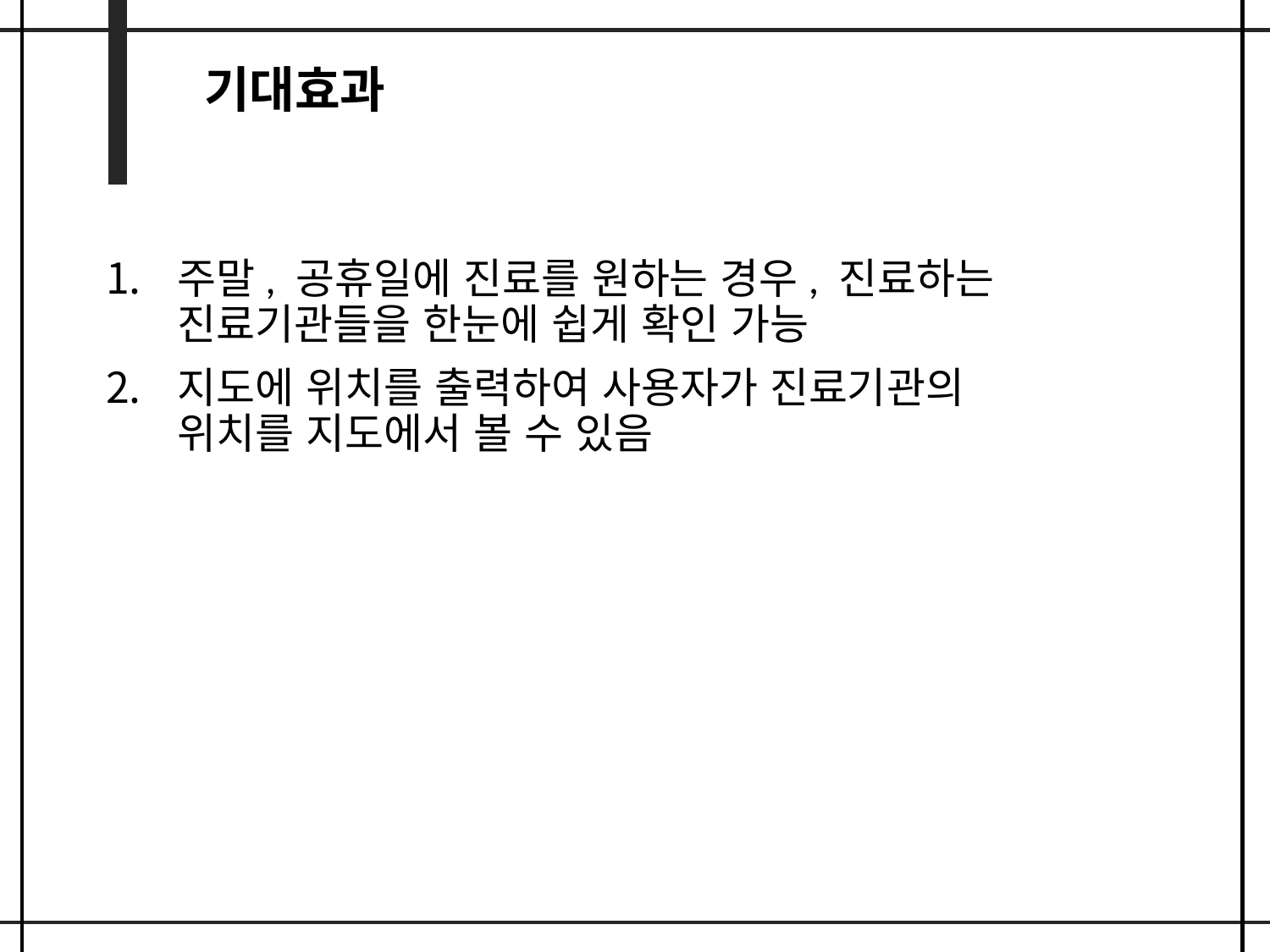

기대효과
주말, 공휴일에 진료를 원하는 경우, 진료하는         진료기관들을 한눈에 쉽게 확인 가능
지도에 위치를 출력하여 사용자가 진료기관의       위치를 지도에서 볼 수 있음